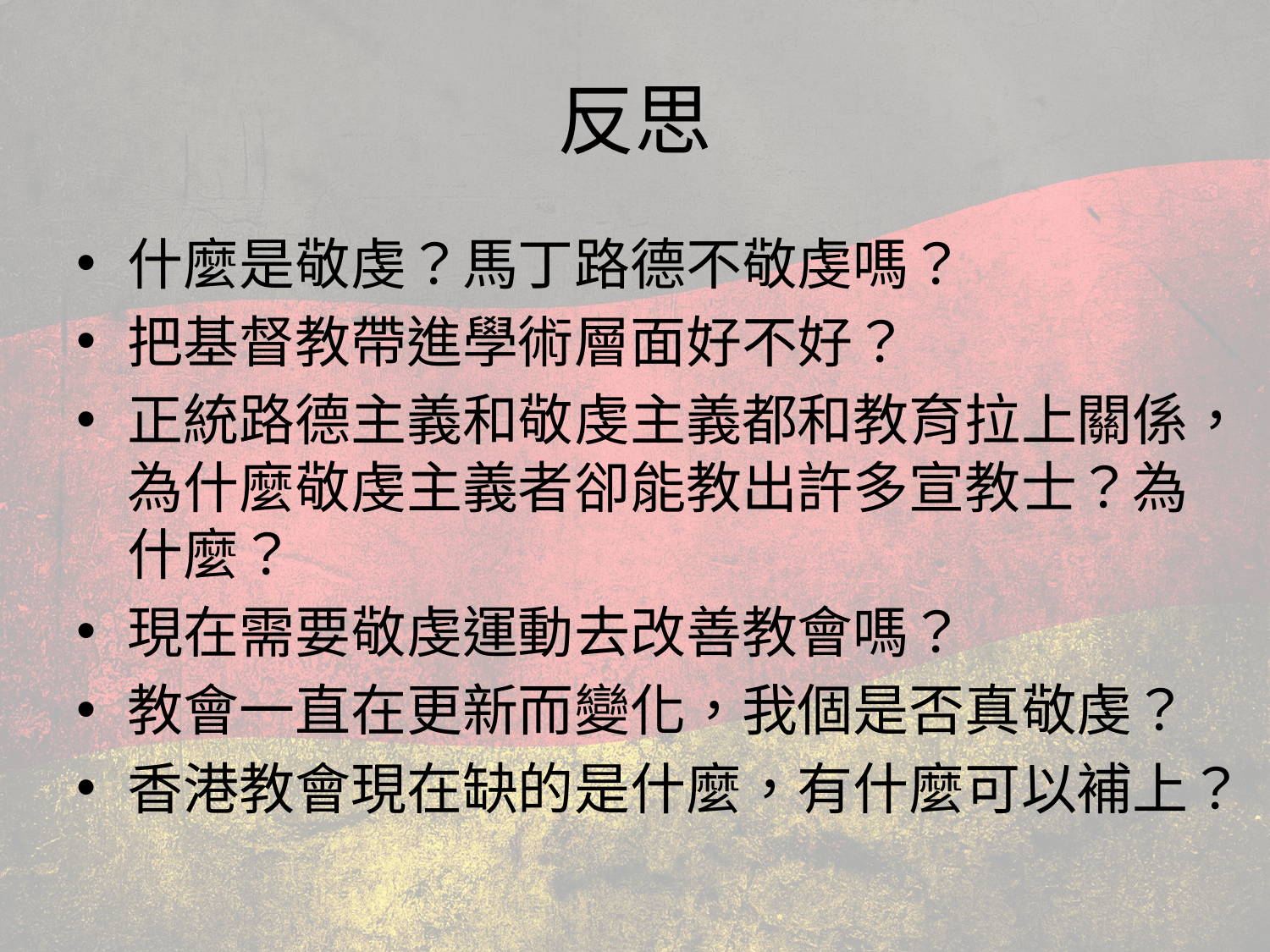

# 反思
什麼是敬虔？馬丁路德不敬虔嗎？
把基督教帶進學術層面好不好？
正統路德主義和敬虔主義都和教育拉上關係，為什麼敬虔主義者卻能教出許多宣教士？為什麼？
現在需要敬虔運動去改善教會嗎？
教會一直在更新而變化，我個是否真敬虔？
香港教會現在缺的是什麼，有什麼可以補上？